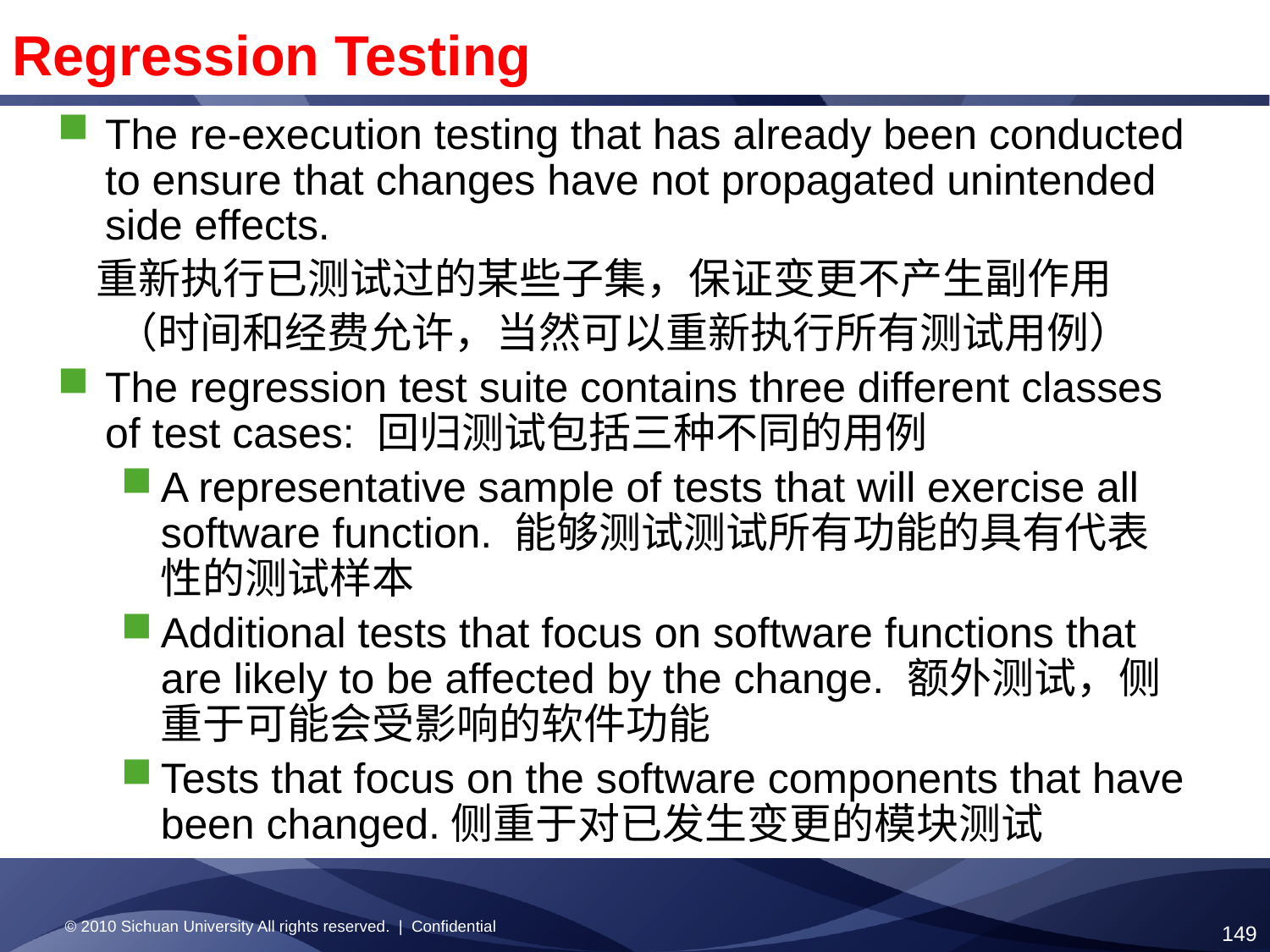

Regression Testing
The re-execution testing that has already been conducted to ensure that changes have not propagated unintended side effects.
   重新执行已测试过的某些子集，保证变更不产生副作用
     （时间和经费允许，当然可以重新执行所有测试用例）
The regression test suite contains three different classes of test cases: 回归测试包括三种不同的用例
A representative sample of tests that will exercise all software function. 能够测试测试所有功能的具有代表性的测试样本
Additional tests that focus on software functions that are likely to be affected by the change. 额外测试，侧重于可能会受影响的软件功能
Tests that focus on the software components that have been changed.侧重于对已发生变更的模块测试

© 2010 Sichuan University All rights reserved.  |  Confidential
149